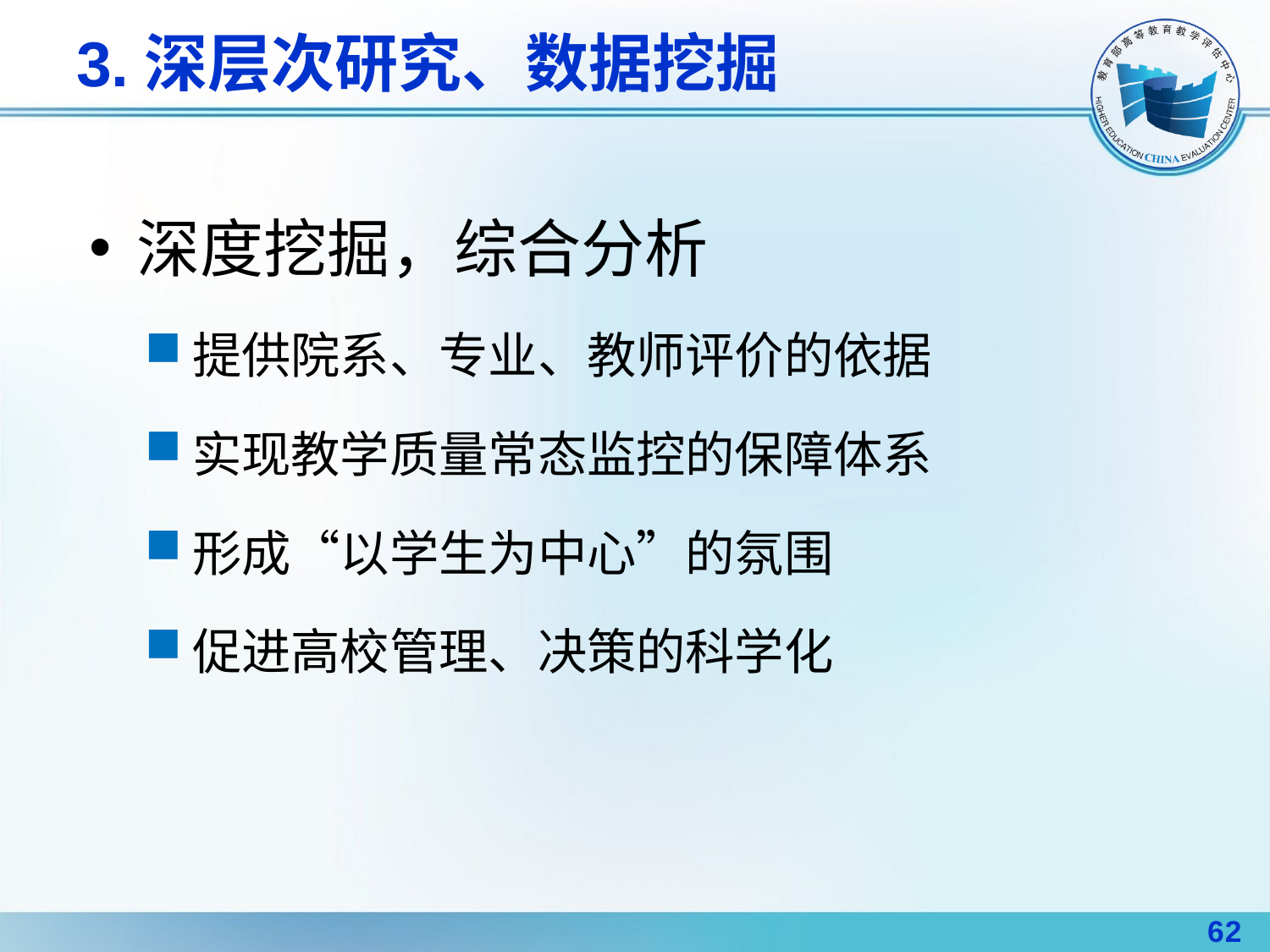

# 3.深层次研究、数据挖掘
深度挖掘，综合分析
提供院系、专业、教师评价的依据
实现教学质量常态监控的保障体系
形成“以学生为中心”的氛围
促进高校管理、决策的科学化